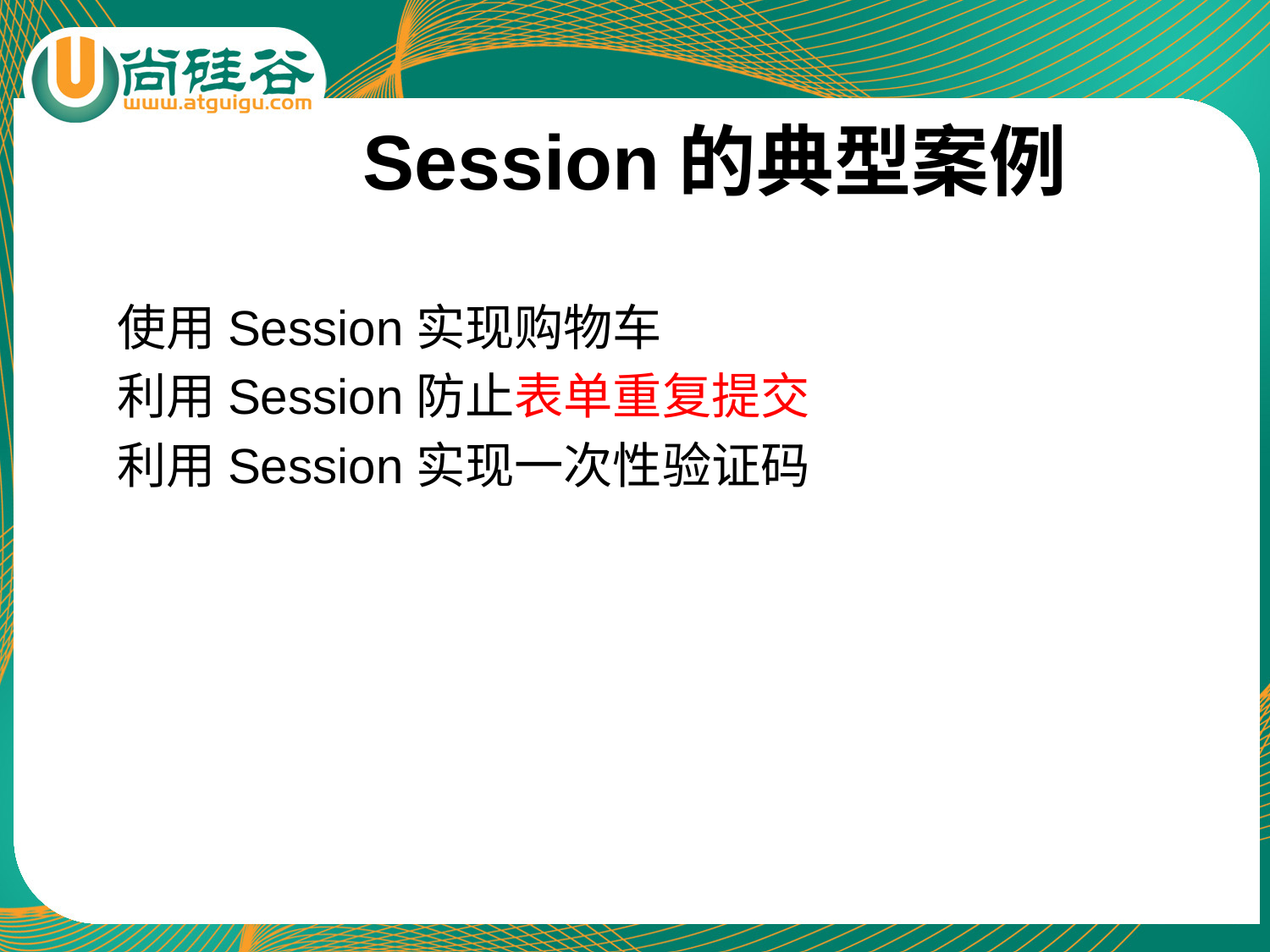

# Session的典型案例
使用Session实现购物车
利用Session防止表单重复提交
利用Session实现一次性验证码